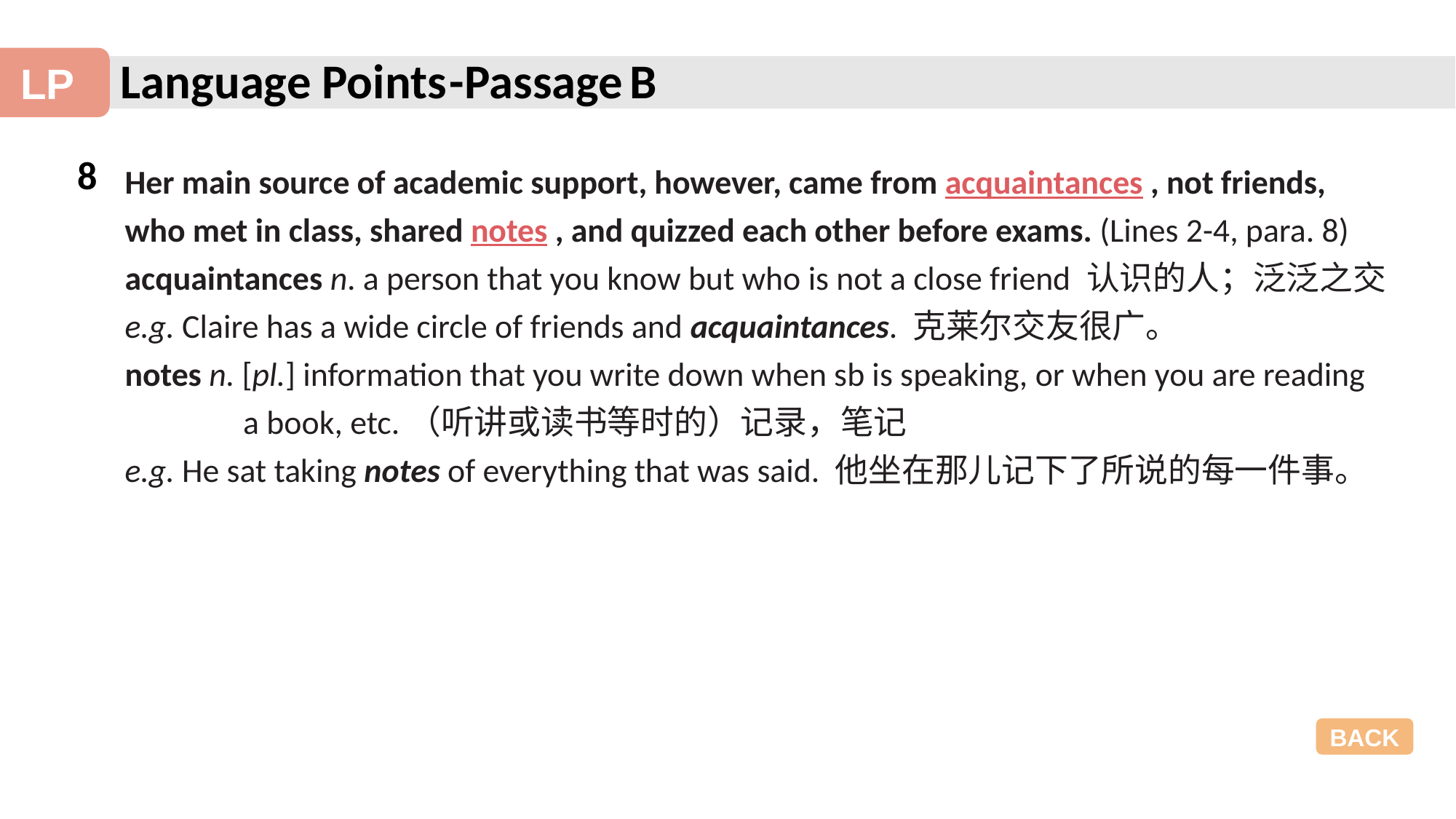

-Passage B
8
Her main source of academic support, however, came from acquaintances , not friends, who met in class, shared notes , and quizzed each other before exams. (Lines 2-4, para. 8)
acquaintances n. a person that you know but who is not a close friend 认识的人；泛泛之交
e.g. Claire has a wide circle of friends and acquaintances. 克莱尔交友很广。
notes n. [pl.] information that you write down when sb is speaking, or when you are reading a book, etc.（听讲或读书等时的）记录，笔记
e.g. He sat taking notes of everything that was said. 他坐在那儿记下了所说的每一件事。
BACK